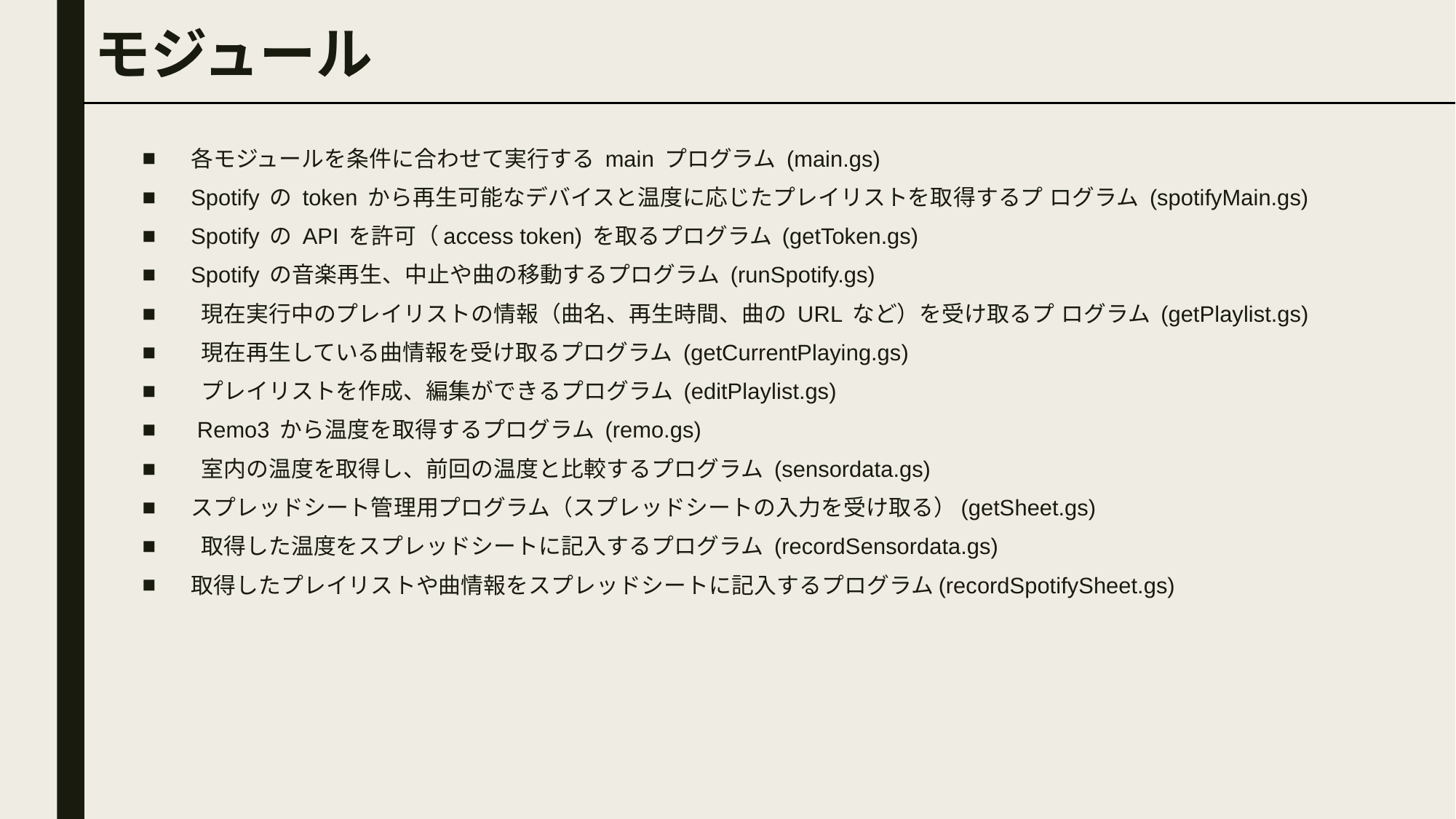

# モジュール
各モジュールを条件に合わせて実行する main プログラム (main.gs)
Spotify の token から再生可能なデバイスと温度に応じたプレイリストを取得するプ ログラム (spotifyMain.gs)
Spotify の API を許可（access token) を取るプログラム (getToken.gs)
Spotify の音楽再生、中止や曲の移動するプログラム (runSpotify.gs)
 現在実行中のプレイリストの情報（曲名、再生時間、曲の URL など）を受け取るプ ログラム (getPlaylist.gs)
 現在再生している曲情報を受け取るプログラム (getCurrentPlaying.gs)
 プレイリストを作成、編集ができるプログラム (editPlaylist.gs)
 Remo3 から温度を取得するプログラム (remo.gs)
 室内の温度を取得し、前回の温度と比較するプログラム (sensordata.gs)
スプレッドシート管理用プログラム（スプレッドシートの入力を受け取る）(getSheet.gs)
 取得した温度をスプレッドシートに記入するプログラム (recordSensordata.gs)
取得したプレイリストや曲情報をスプレッドシートに記入するプログラム(recordSpotifySheet.gs)